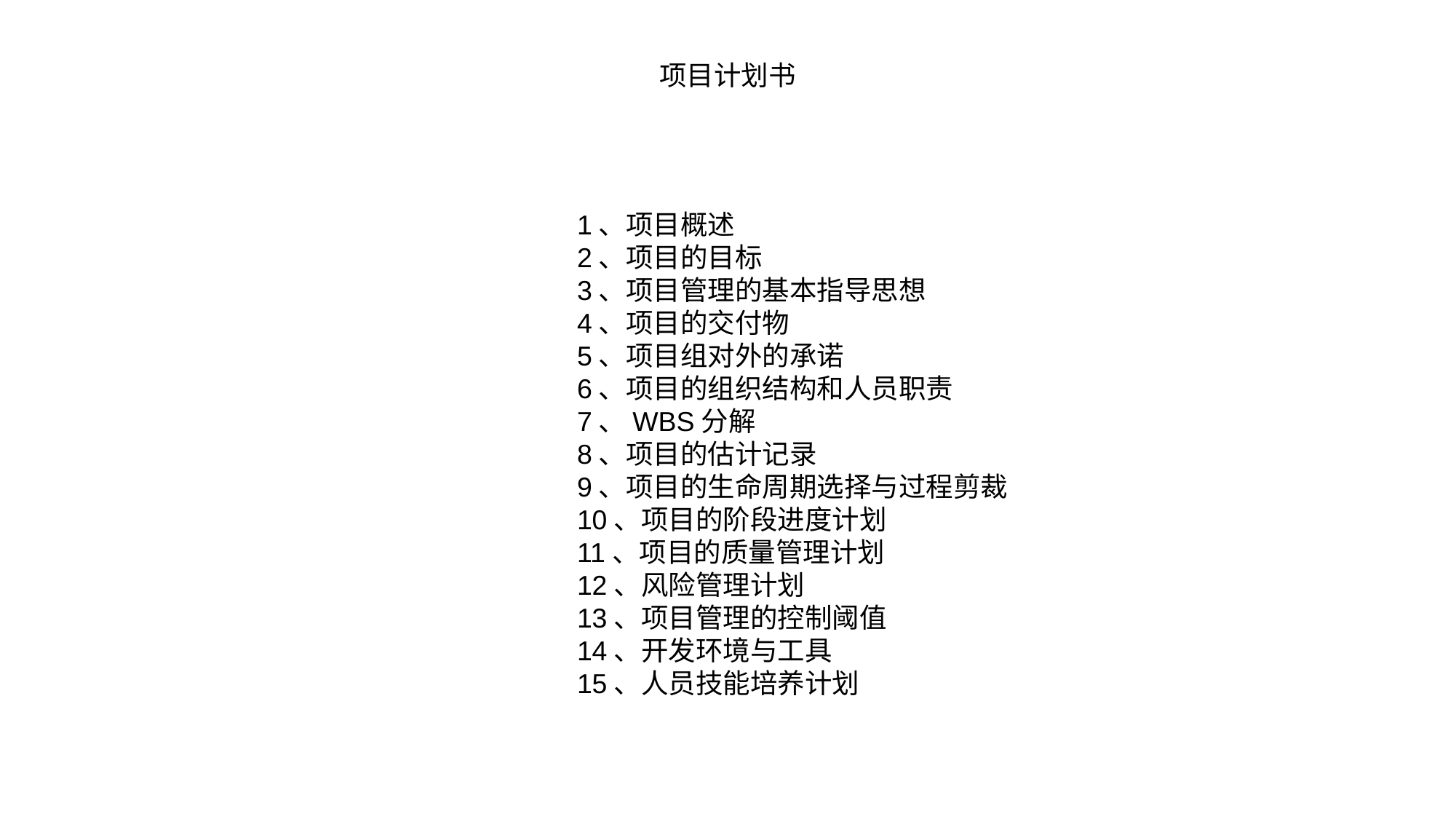

项目计划书
1、项目概述
2、项目的目标
3、项目管理的基本指导思想
4、项目的交付物
5、项目组对外的承诺
6、项目的组织结构和人员职责
7、WBS分解
8、项目的估计记录
9、项目的生命周期选择与过程剪裁
10、项目的阶段进度计划
11、项目的质量管理计划
12、风险管理计划
13、项目管理的控制阈值
14、开发环境与工具
15、人员技能培养计划